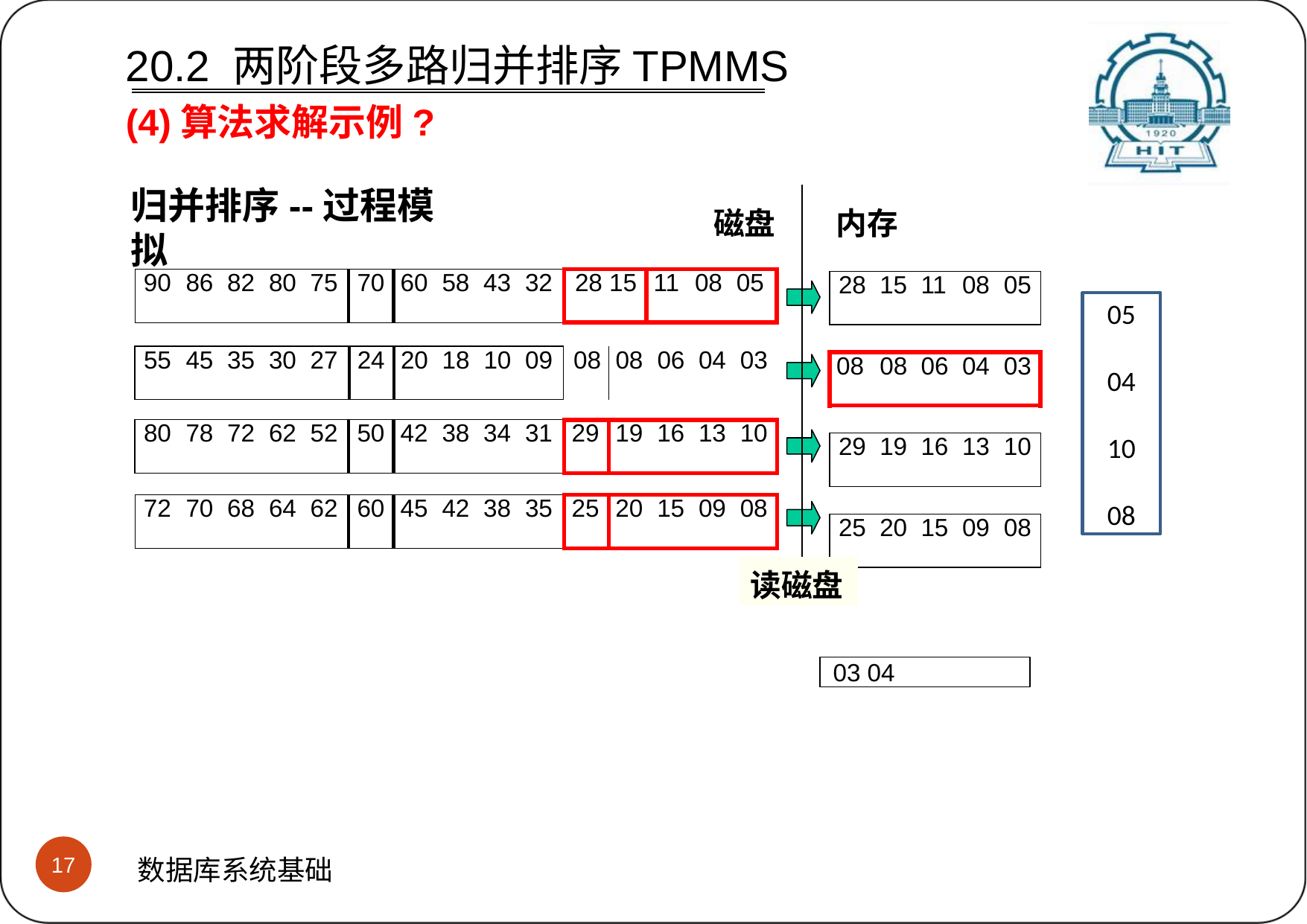

# 20.2 两阶段多路归并排序TPMMS (4)算法求解示例?

归并排序--过程模拟

磁盘
内存
| 90 | 86 | 82 | 80 | 75 | 70 | 60 | 58 | 43 | 32 | 28 15 | 11 | 08 | 05 |
| --- | --- | --- | --- | --- | --- | --- | --- | --- | --- | --- | --- | --- | --- |
| 28 | 15 | 11 | 08 | 05 |
| --- | --- | --- | --- | --- |
|  |  |  |  |  |
| 08 | 08 | 06 | 04 | 03 |
|  |  |  |  |  |
| 29 | 19 | 16 | 13 | 10 |
|  |  |  |  |  |
| 25 | 20 | 15 | 09 | 08 |

05

04

10

08
| 55 | 45 | 35 | 30 | 27 | 24 | 20 | 18 | 10 | 09 | 08 | 08 | 06 | 04 | 03 |
| --- | --- | --- | --- | --- | --- | --- | --- | --- | --- | --- | --- | --- | --- | --- |

| 80 | 78 | 72 | 62 | 52 | 50 | 42 | 38 | 34 | 31 | 29 | 19 | 16 | 13 | 10 |
| --- | --- | --- | --- | --- | --- | --- | --- | --- | --- | --- | --- | --- | --- | --- |

| 72 | 70 | 68 | 64 | 62 | 60 | 45 | 42 | 38 | 35 | 25 | 20 | 15 | 09 | 08 |
| --- | --- | --- | --- | --- | --- | --- | --- | --- | --- | --- | --- | --- | --- | --- |

读磁盘
03 04